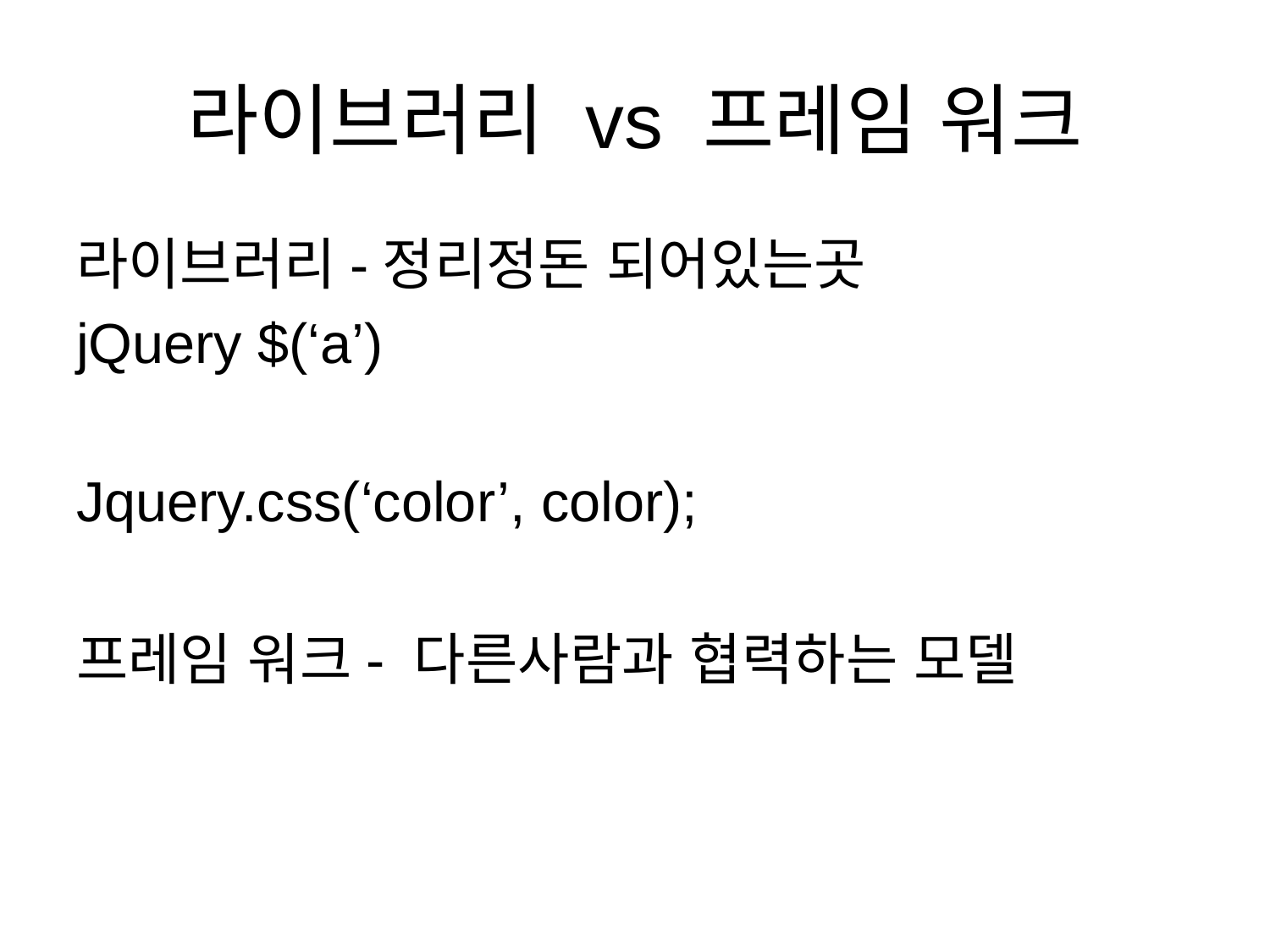

# 라이브러리 vs 프레임 워크
라이브러리-정리정돈 되어있는곳
jQuery $(‘a’)

Jquery.css(‘color’, color);

프레임 워크- 다른사람과 협력하는 모델